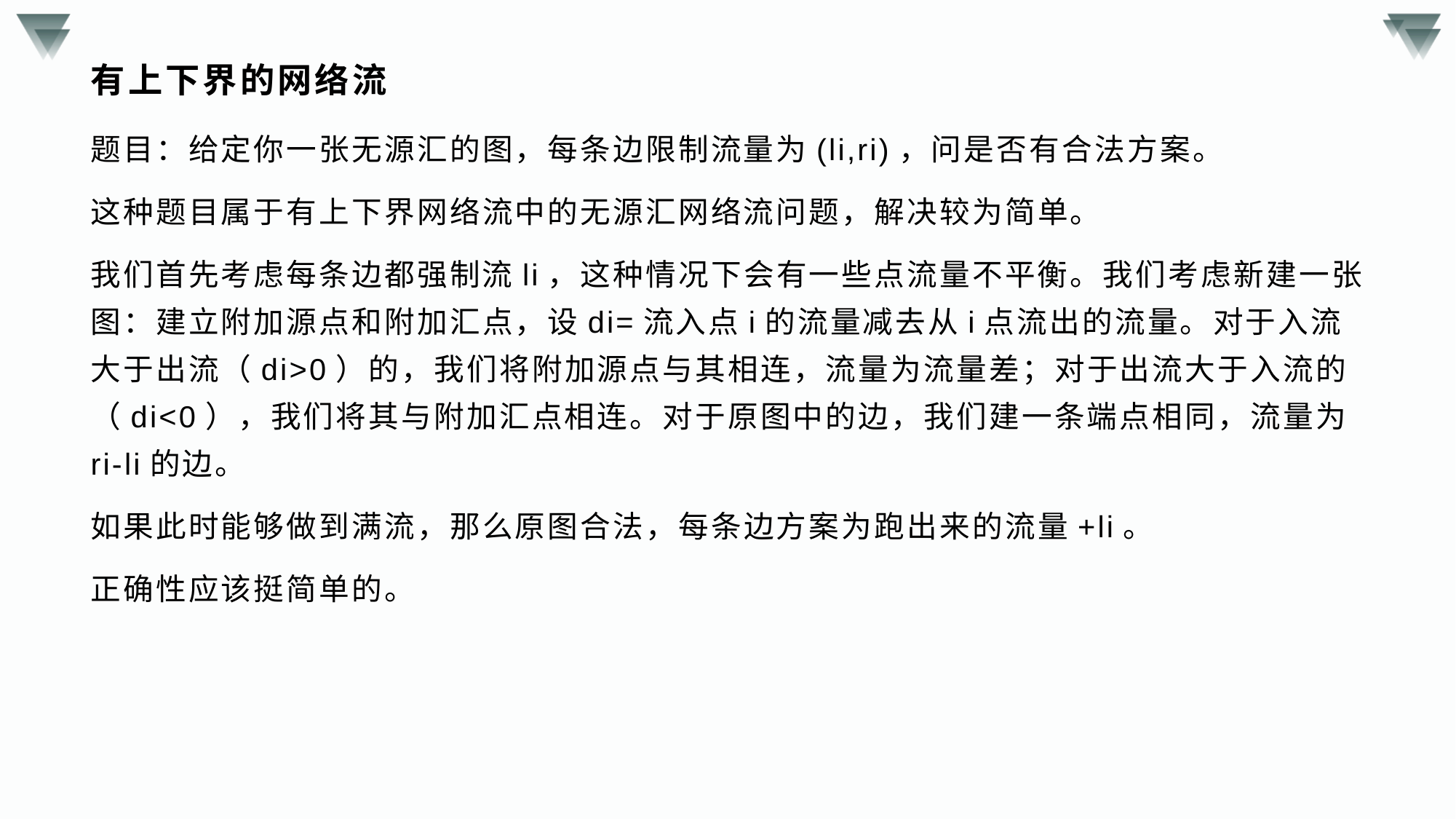

# 有上下界的网络流
题目：给定你一张无源汇的图，每条边限制流量为(li,ri)，问是否有合法方案。
这种题目属于有上下界网络流中的无源汇网络流问题，解决较为简单。
我们首先考虑每条边都强制流li，这种情况下会有一些点流量不平衡。我们考虑新建一张图：建立附加源点和附加汇点，设di=流入点i的流量减去从i点流出的流量。对于入流大于出流（di>0）的，我们将附加源点与其相连，流量为流量差；对于出流大于入流的（di<0），我们将其与附加汇点相连。对于原图中的边，我们建一条端点相同，流量为ri-li的边。
如果此时能够做到满流，那么原图合法，每条边方案为跑出来的流量+li。
正确性应该挺简单的。